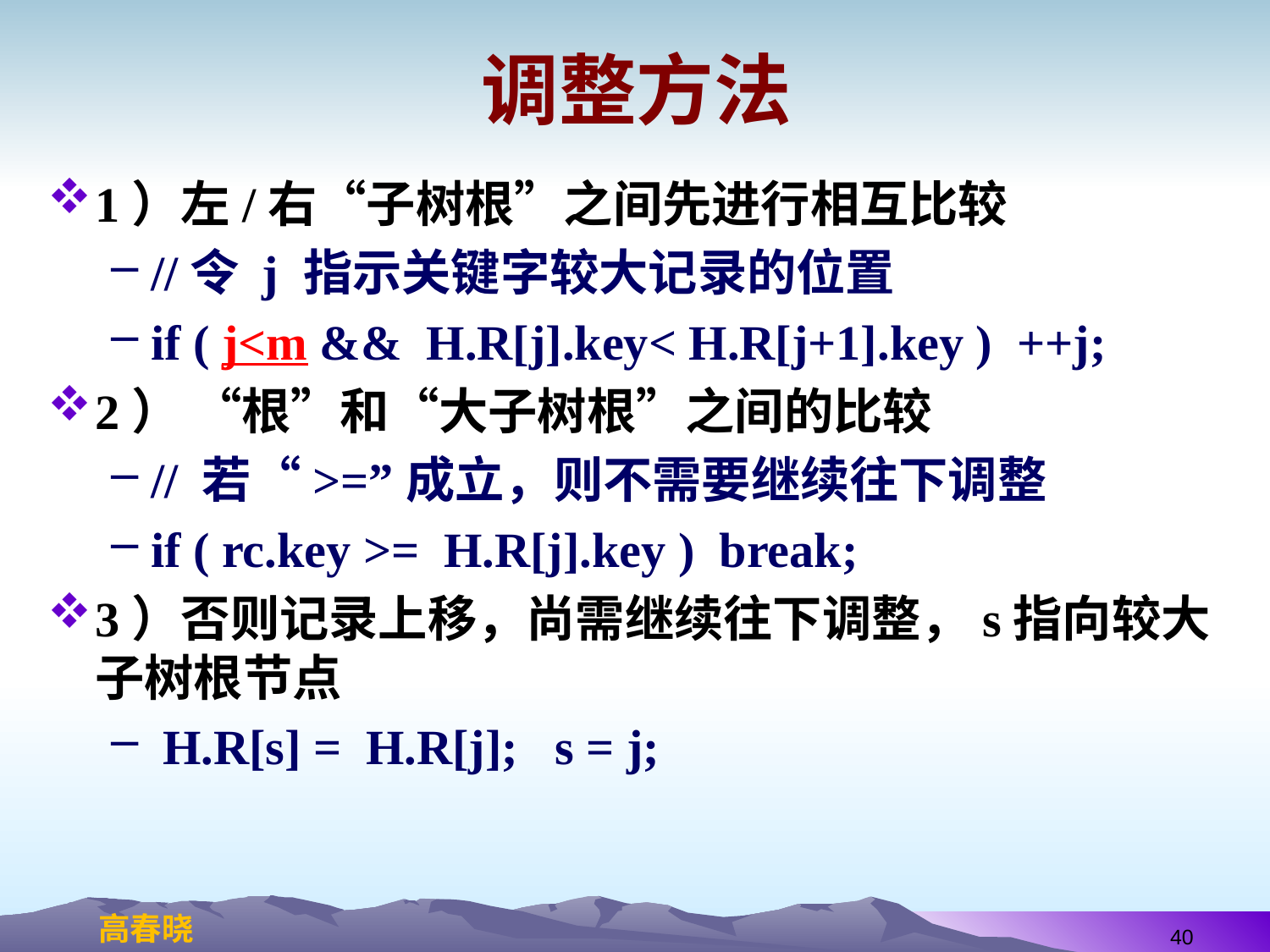

# 调整方法
1）左/右“子树根”之间先进行相互比较
//令 j 指示关键字较大记录的位置
if ( j<m &&  H.R[j].key< H.R[j+1].key )  ++j;
2） “根”和“大子树根”之间的比较
// 若“>=”成立，则不需要继续往下调整
if ( rc.key >=  H.R[j].key )  break;
3）否则记录上移，尚需继续往下调整，s指向较大子树根节点
 H.R[s] =  H.R[j];   s = j;
40